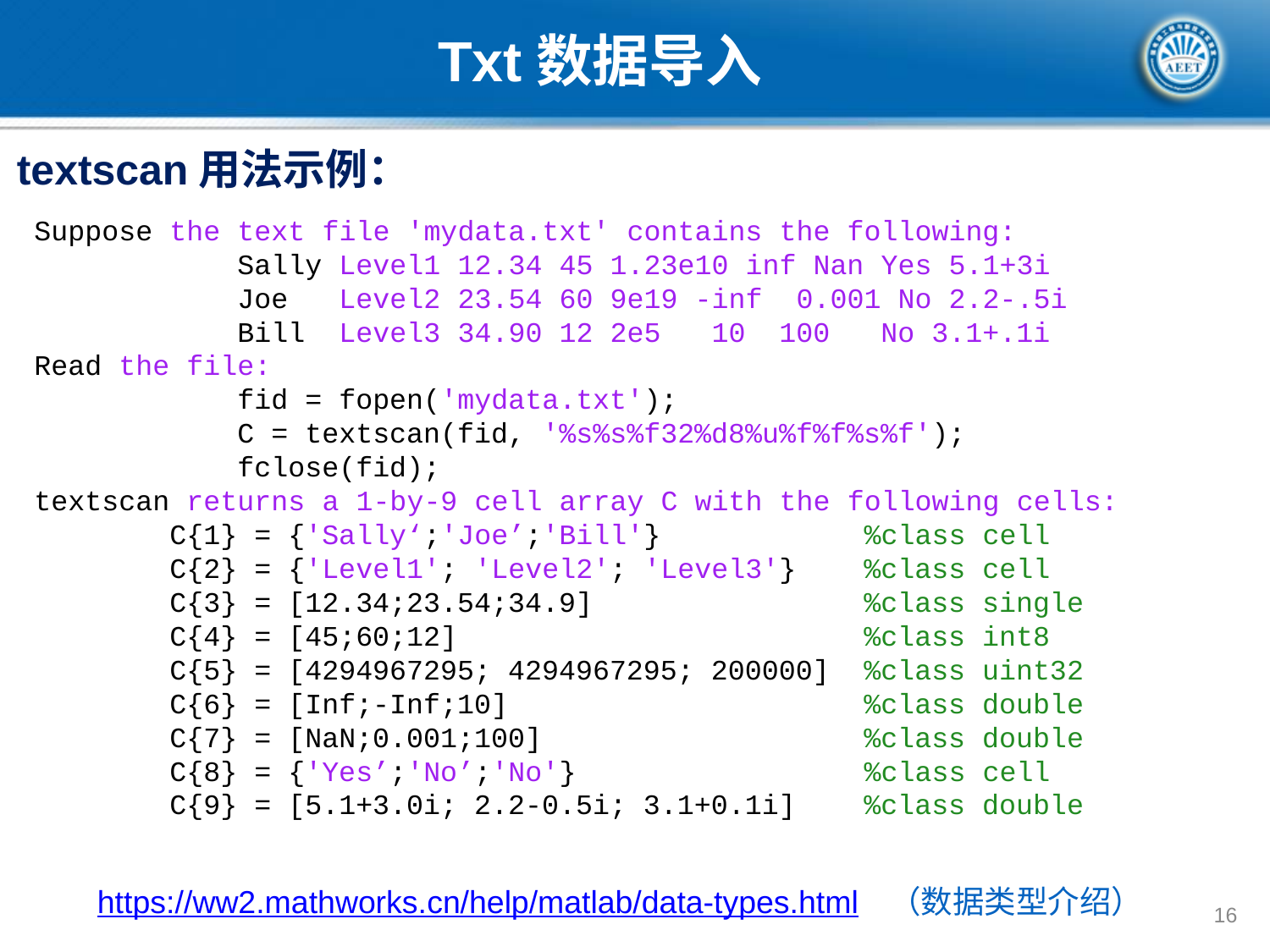

Txt数据导入
textscan用法示例：

Suppose the text file 'mydata.txt' contains the following:
            Sally Level1 12.34 45 1.23e10 inf Nan Yes 5.1+3i
            Joe   Level2 23.54 60 9e19 -inf  0.001 No 2.2-.5i
            Bill  Level3 34.90 12 2e5   10  100   No 3.1+.1i
Read the file:
            fid = fopen('mydata.txt');
            C = textscan(fid, '%s%s%f32%d8%u%f%f%s%f');
            fclose(fid);
textscan returns a 1-by-9 cell array C with the following cells:
        C{1} = {'Sally‘;'Joe’;'Bill'}            %class cell
        C{2} = {'Level1'; 'Level2'; 'Level3'}    %class cell
        C{3} = [12.34;23.54;34.9]                %class single
        C{4} = [45;60;12]                        %class int8
        C{5} = [4294967295; 4294967295; 200000]  %class uint32
        C{6} = [Inf;-Inf;10]                     %class double
        C{7} = [NaN;0.001;100]                   %class double
        C{8} = {'Yes’;'No’;'No'}                 %class cell
        C{9} = [5.1+3.0i; 2.2-0.5i; 3.1+0.1i]    %class double
https://ww2.mathworks.cn/help/matlab/data-types.html
（数据类型介绍）
16